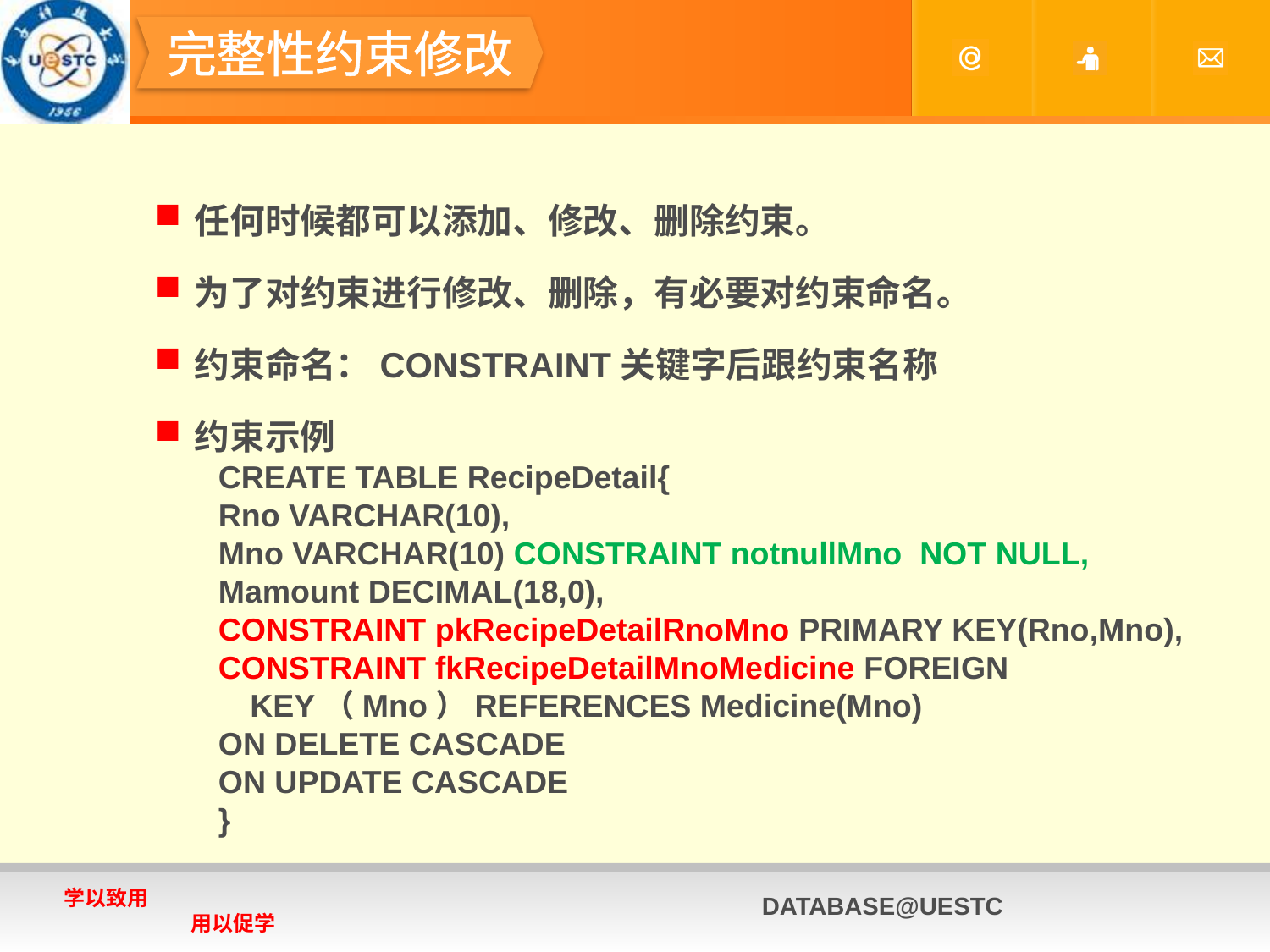

#
完整性约束修改
任何时候都可以添加、修改、删除约束。
为了对约束进行修改、删除，有必要对约束命名。
约束命名：CONSTRAINT关键字后跟约束名称
约束示例
CREATE TABLE RecipeDetail{
Rno VARCHAR(10),
Mno VARCHAR(10) CONSTRAINT notnullMno  NOT NULL,
Mamount DECIMAL(18,0),
CONSTRAINT pkRecipeDetailRnoMno PRIMARY KEY(Rno,Mno),
CONSTRAINT fkRecipeDetailMnoMedicine FOREIGN KEY（Mno）REFERENCES Medicine(Mno)
ON DELETE CASCADE
ON UPDATE CASCADE
}